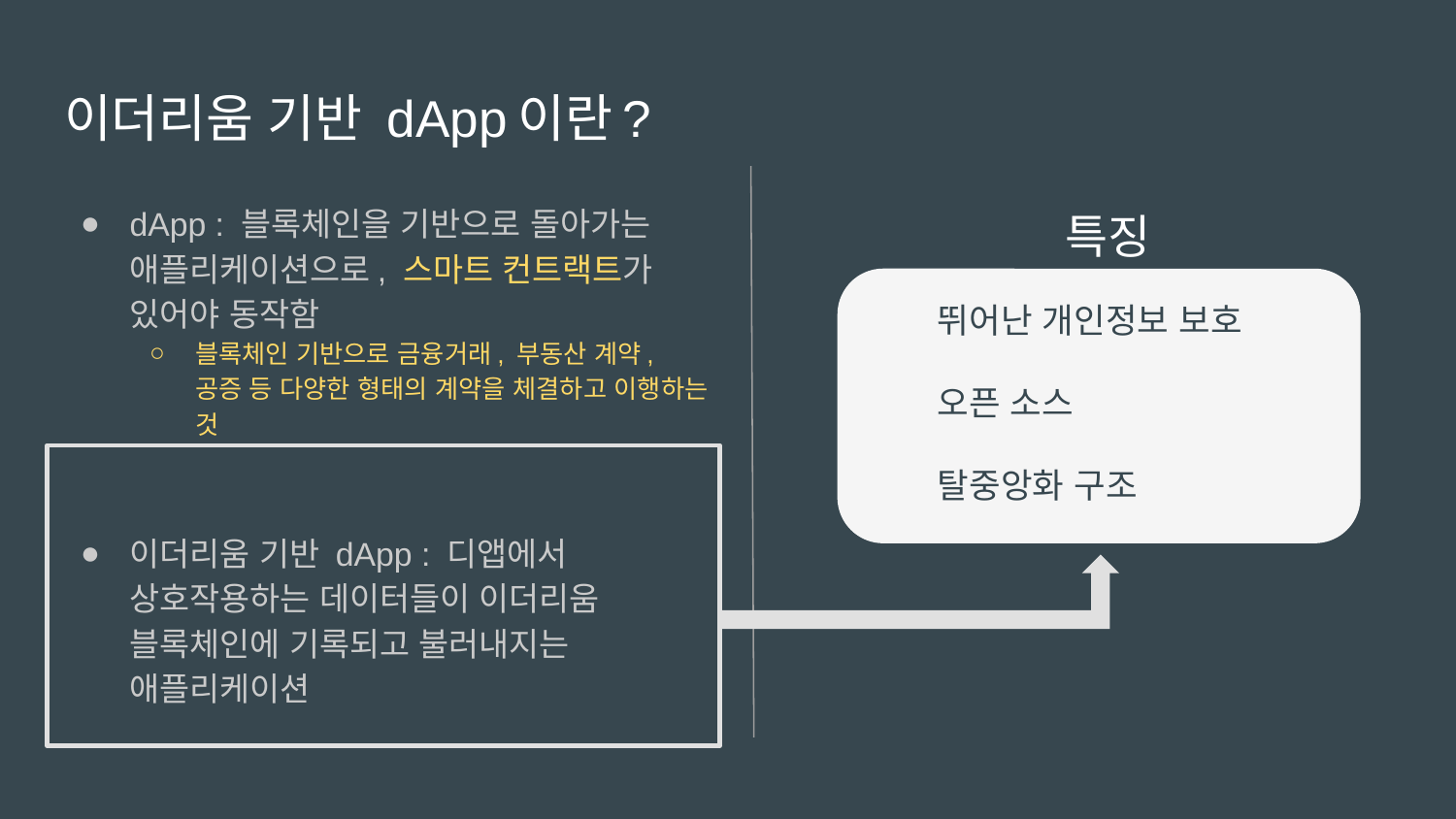

# 이더리움 기반 dApp이란?
dApp : 블록체인을 기반으로 돌아가는 애플리케이션으로, 스마트 컨트랙트가 있어야 동작함
블록체인 기반으로 금융거래, 부동산 계약, 공증 등 다양한 형태의 계약을 체결하고 이행하는 것

이더리움 기반 dApp : 디앱에서 상호작용하는 데이터들이 이더리움 블록체인에 기록되고 불러내지는 애플리케이션
특징

뛰어난 개인정보 보호

오픈 소스

탈중앙화 구조